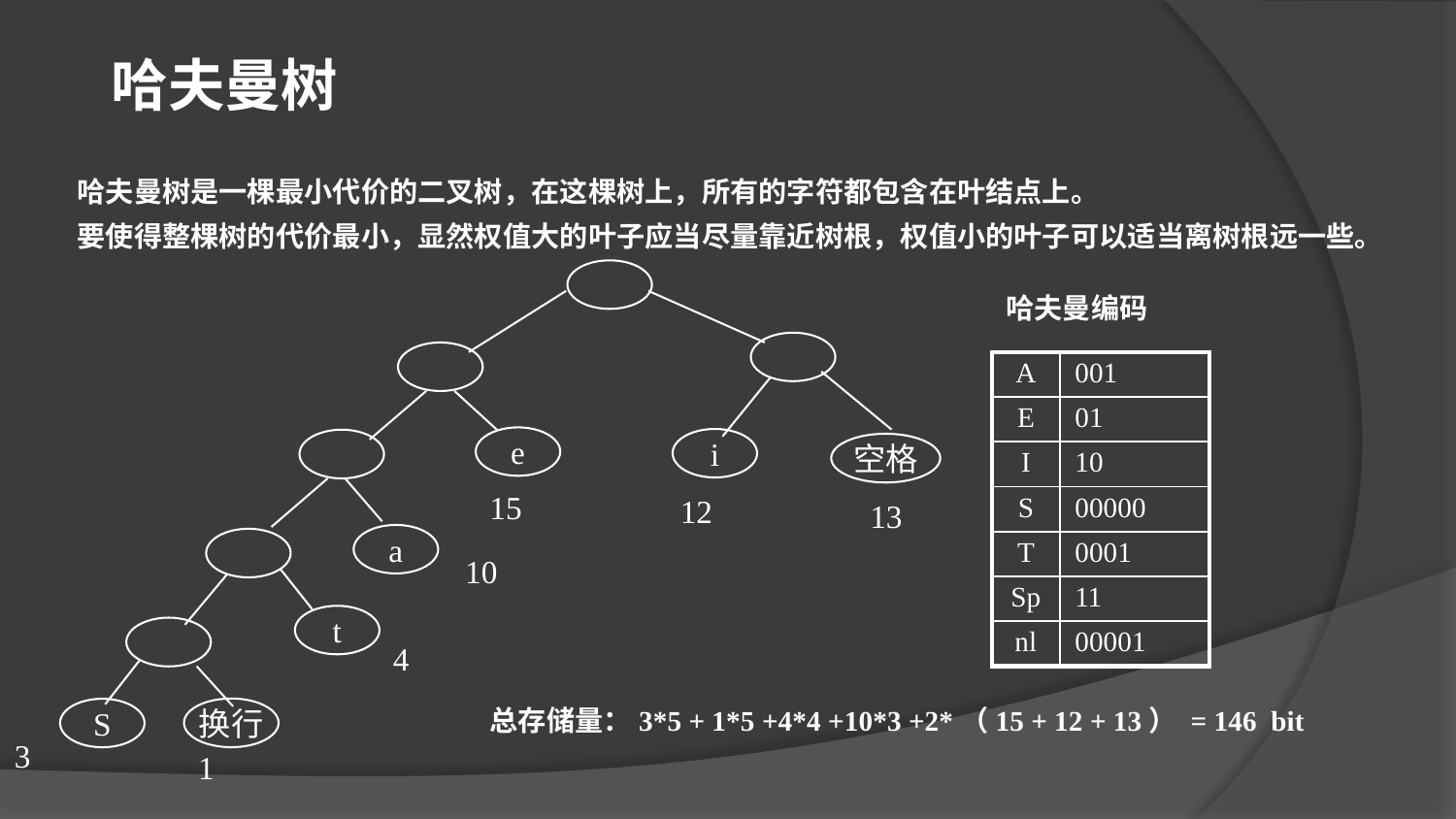

哈夫曼树
哈夫曼树是一棵最小代价的二叉树，在这棵树上，所有的字符都包含在叶结点上。
要使得整棵树的代价最小，显然权值大的叶子应当尽量靠近树根，权值小的叶子可以适当离树根远一些。

e
15
i

空格

12
13
a

10

t

4

换行
1
S
3
哈夫曼编码
| A | 001 |
| --- | --- |
| E | 01 |
| I | 10 |
| S | 00000 |
| T | 0001 |
| Sp | 11 |
| nl | 00001 |
总存储量：3*5 + 1*5 +4*4 +10*3 +2*（15 + 12 + 13） = 146  bit